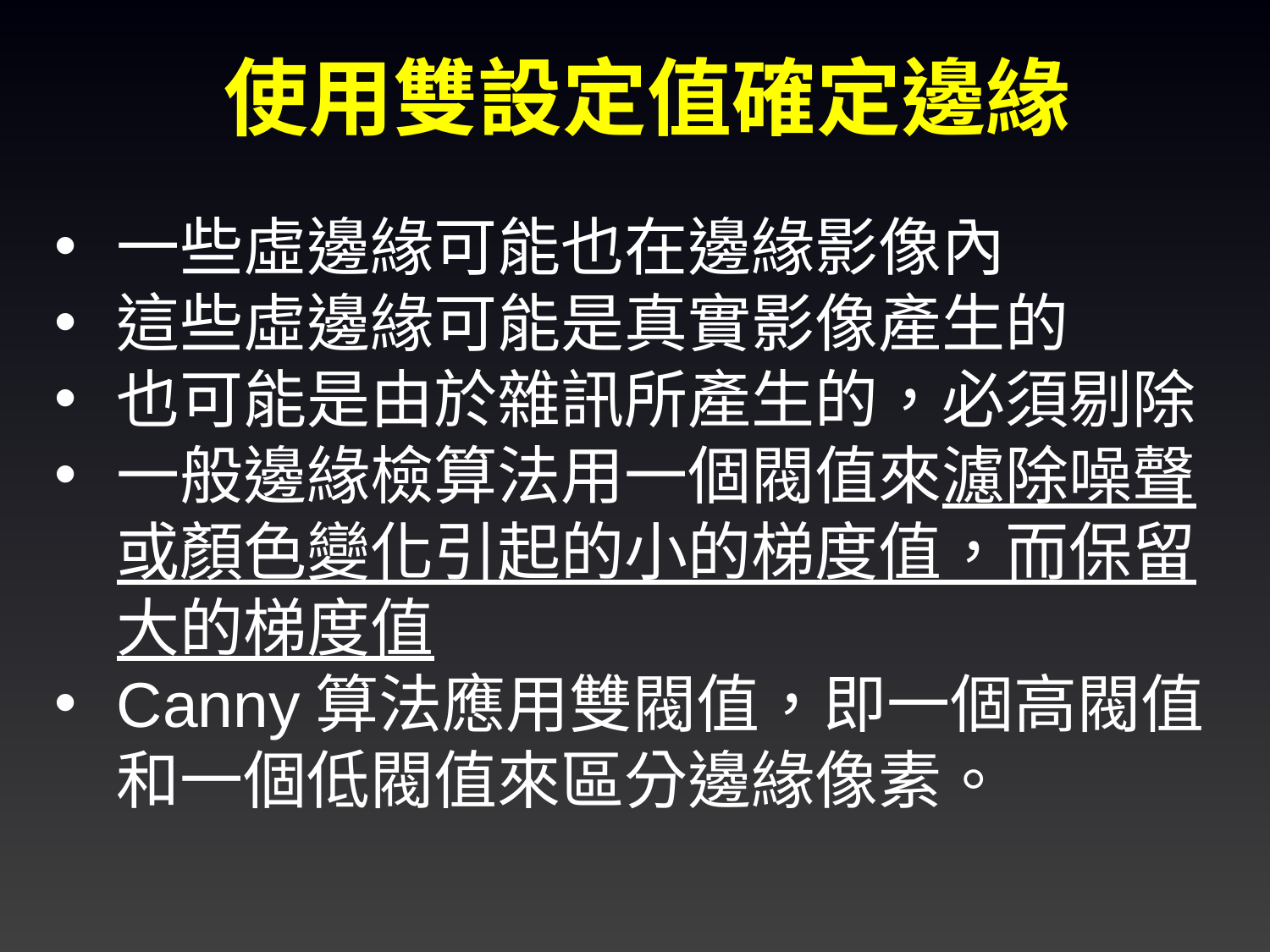

使用雙設定值確定邊緣
一些虛邊緣可能也在邊緣影像內
這些虛邊緣可能是真實影像產生的
也可能是由於雜訊所產生的，必須剔除
一般邊緣檢算法用一個閥值來濾除噪聲或顏色變化引起的小的梯度值，而保留大的梯度值
Canny算法應用雙閥值，即一個高閥值和一個低閥值來區分邊緣像素。